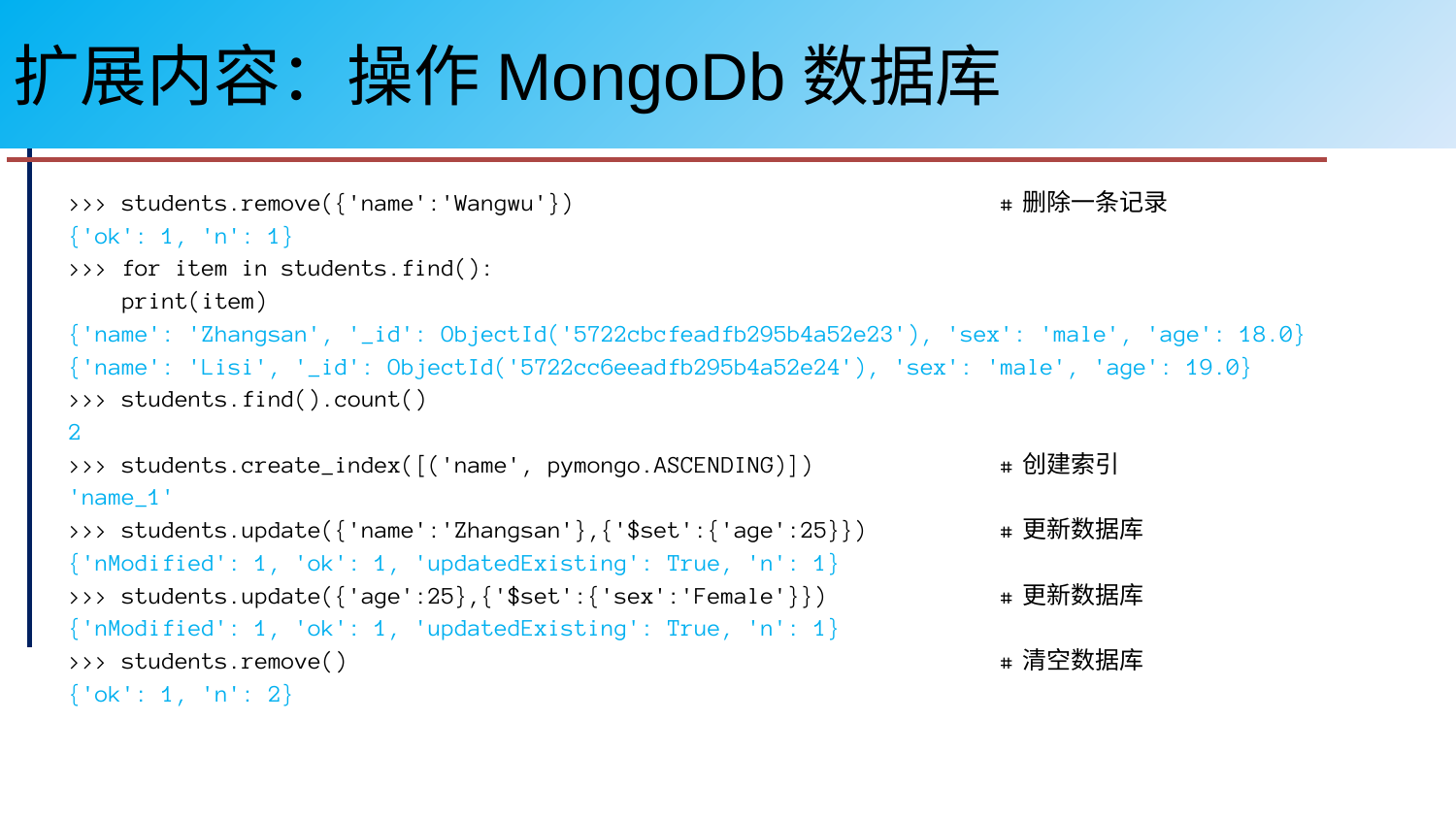

# 扩展内容：操作MongoDb数据库
>>> students.remove({'name':'Wangwu'})                                #删除一条记录
{'ok': 1, 'n': 1}
>>> for item in students.find():
    print(item)
{'name': 'Zhangsan', '_id': ObjectId('5722cbcfeadfb295b4a52e23'), 'sex': 'male', 'age': 18.0}
{'name': 'Lisi', '_id': ObjectId('5722cc6eeadfb295b4a52e24'), 'sex': 'male', 'age': 19.0}
>>> students.find().count()
2
>>> students.create_index([('name', pymongo.ASCENDING)])              #创建索引
'name_1'
>>> students.update({'name':'Zhangsan'},{'$set':{'age':25}})          #更新数据库
{'nModified': 1, 'ok': 1, 'updatedExisting': True, 'n': 1}
>>> students.update({'age':25},{'$set':{'sex':'Female'}})             #更新数据库
{'nModified': 1, 'ok': 1, 'updatedExisting': True, 'n': 1}
>>> students.remove()                                                 #清空数据库
{'ok': 1, 'n': 2}